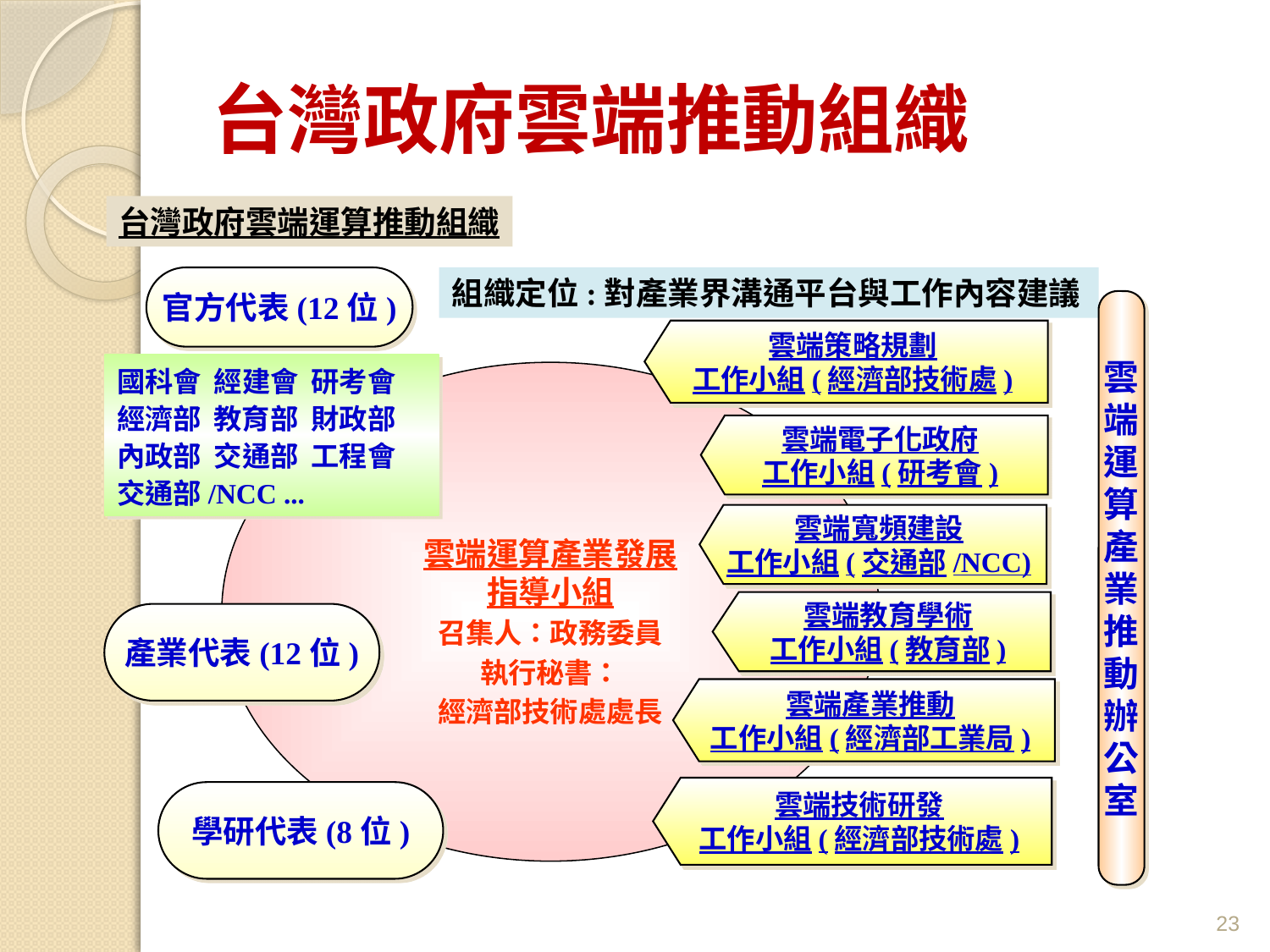

# 台灣政府雲端推動組織
台灣政府雲端運算推動組織
組織定位:對產業界溝通平台與工作內容建議
官方代表(12位)
雲
端
運
算
產
業
推
動
辦
公
室
雲端策略規劃
工作小組(經濟部技術處)
國科會  經建會  研考會
經濟部  教育部  財政部  內政部  交通部  工程會  交通部/NCC ...

雲端運算產業發展
指導小組
召集人：政務委員
執行秘書：
經濟部技術處處長
雲端電子化政府
工作小組(研考會)
雲端寬頻建設
工作小組(交通部/NCC)
雲端教育學術
工作小組(教育部)
產業代表(12位)
雲端產業推動
工作小組(經濟部工業局)
雲端技術研發
工作小組(經濟部技術處)
學研代表(8位)
23